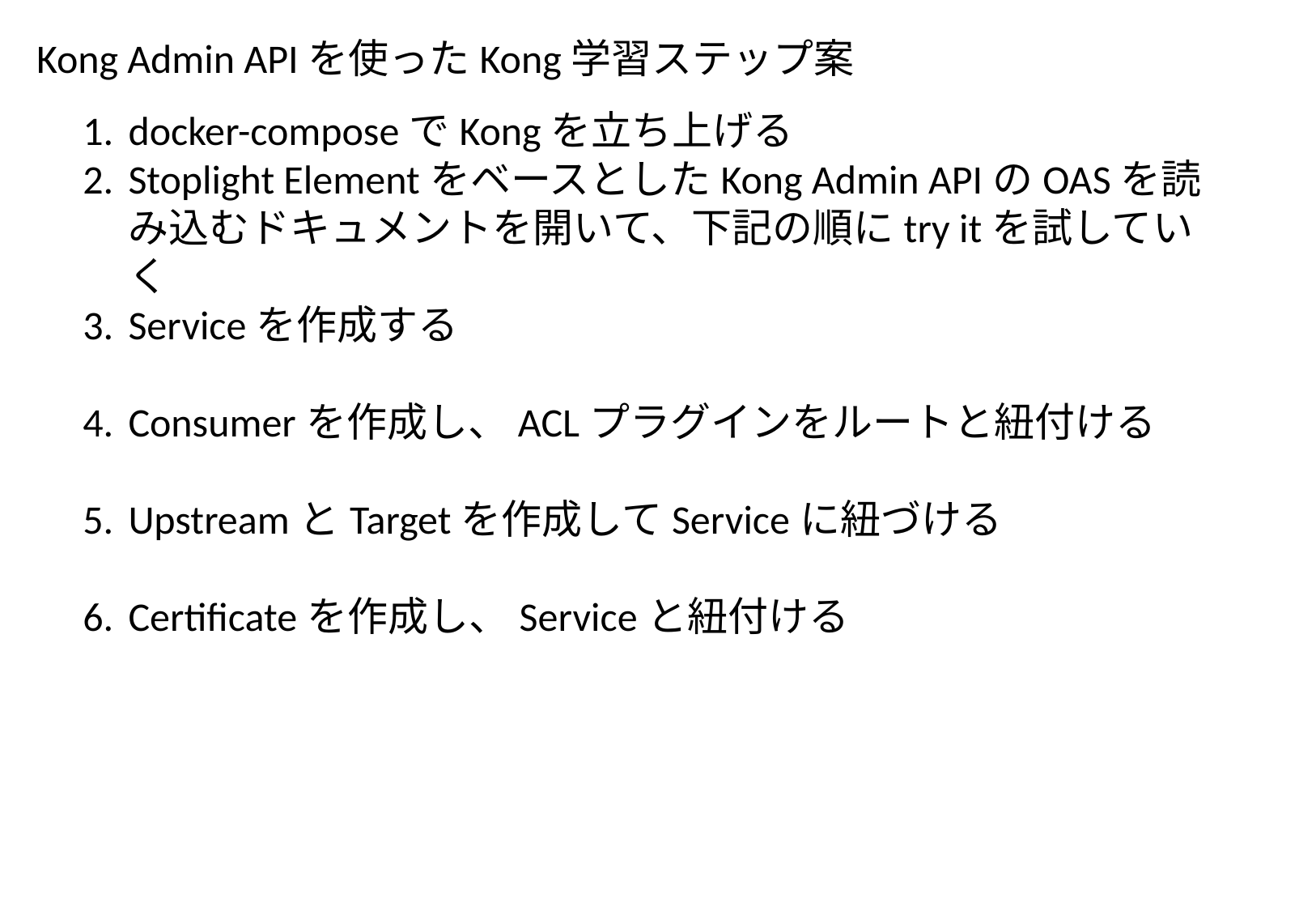

Kong Admin APIを使ったKong学習ステップ案
docker-composeでKongを立ち上げる
Stoplight ElementをベースとしたKong Admin APIのOASを読み込むドキュメントを開いて、下記の順にtry itを試していく
Serviceを作成する

Consumerを作成し、ACLプラグインをルートと紐付ける

UpstreamとTargetを作成してServiceに紐づける

Certificateを作成し、Serviceと紐付ける